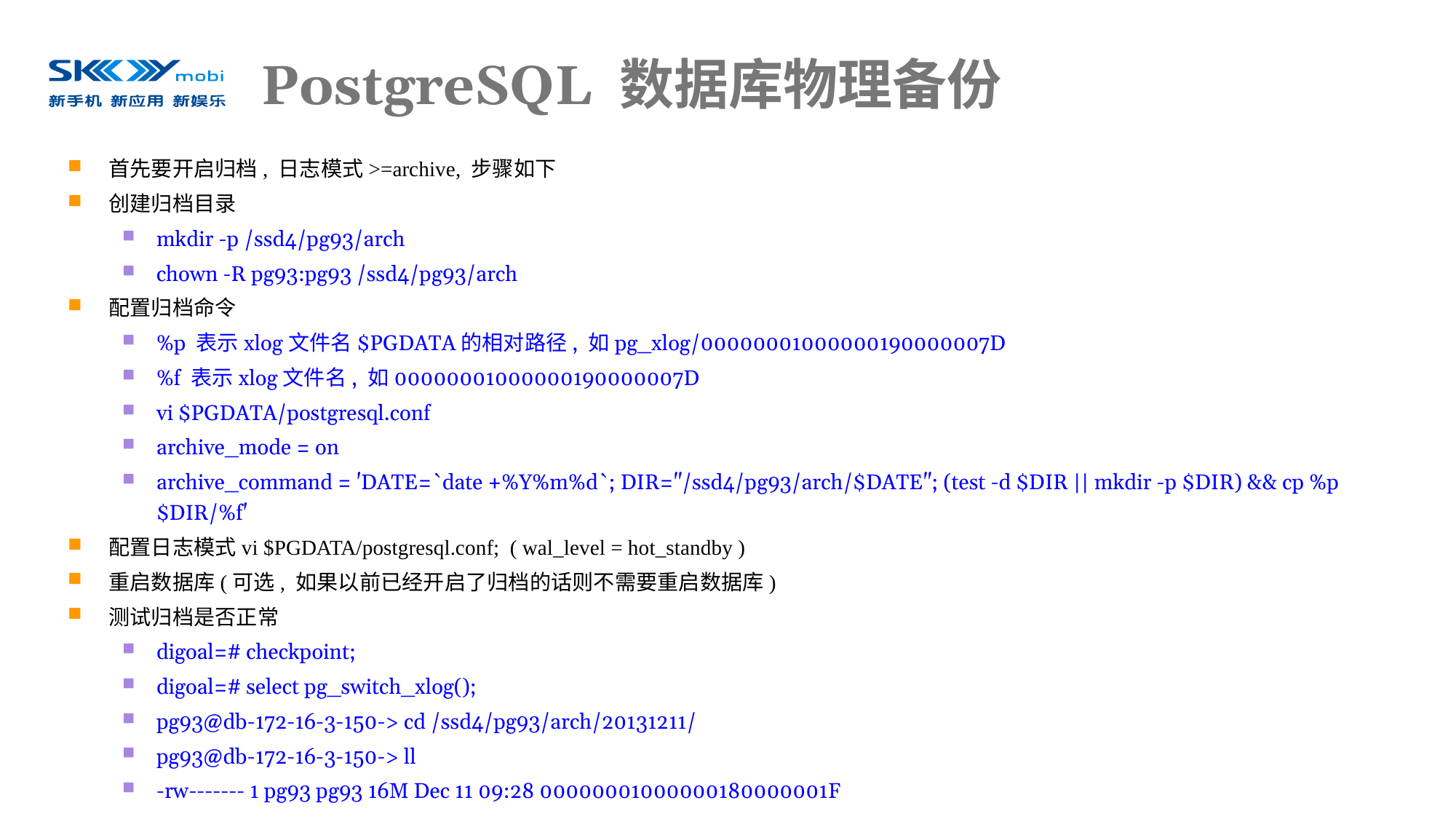

# PostgreSQL 数据库物理备份
首先要开启归档, 日志模式>=archive, 步骤如下
创建归档目录
mkdir -p /ssd4/pg93/arch
chown -R pg93:pg93 /ssd4/pg93/arch
配置归档命令
%p 表示xlog文件名$PGDATA的相对路径, 如pg_xlog/00000001000000190000007D
%f 表示xlog文件名, 如00000001000000190000007D
vi $PGDATA/postgresql.conf
archive_mode = on
archive_command = 'DATE=`date +%Y%m%d`; DIR="/ssd4/pg93/arch/$DATE"; (test -d $DIR || mkdir -p $DIR) && cp %p $DIR/%f'
配置日志模式vi $PGDATA/postgresql.conf;  ( wal_level = hot_standby )
重启数据库(可选, 如果以前已经开启了归档的话则不需要重启数据库)
测试归档是否正常
digoal=# checkpoint;
digoal=# select pg_switch_xlog();
pg93@db-172-16-3-150-> cd /ssd4/pg93/arch/20131211/
pg93@db-172-16-3-150-> ll
-rw------- 1 pg93 pg93 16M Dec 11 09:28 00000001000000180000001F